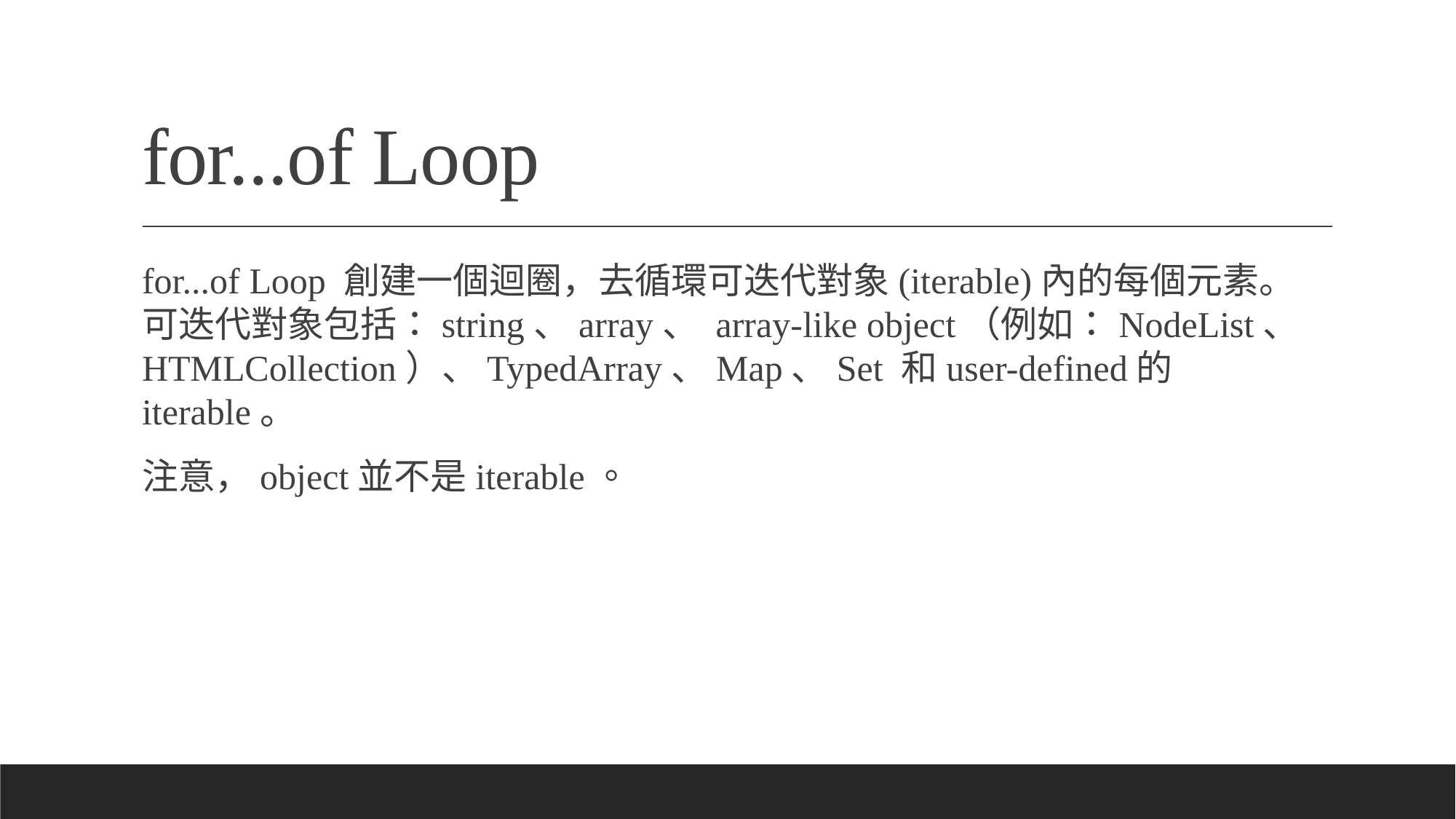

# for...of Loop
for...of Loop 創建一個迴圈，去循環可迭代對象(iterable)內的每個元素。可迭代對象包括：string、array、 array-like object（例如：NodeList、HTMLCollection）、TypedArray、Map、Set 和user-defined的iterable。
注意，object並不是iterable。